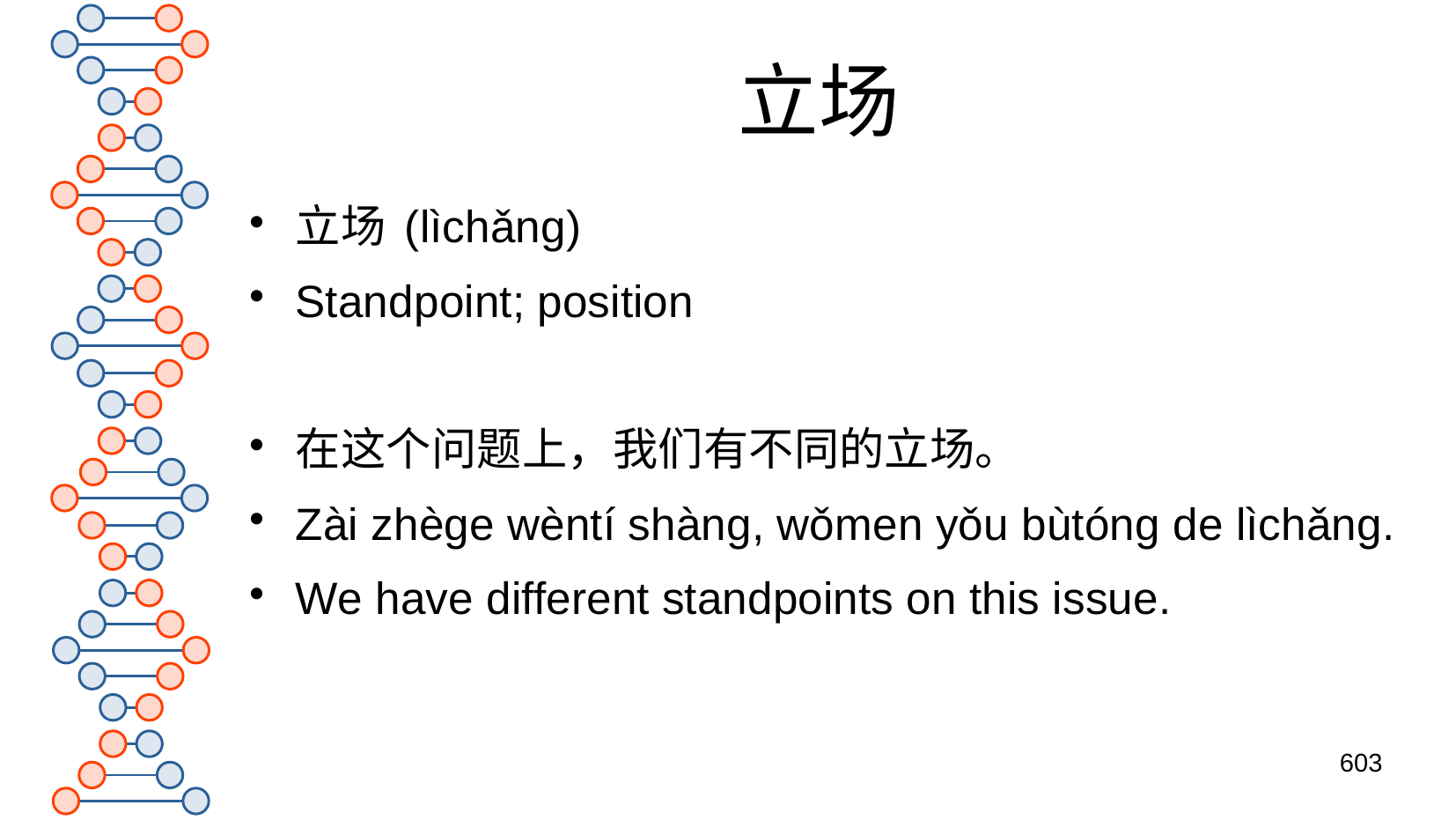

# 立场
立场 (lìchǎng)
Standpoint; position

在这个问题上，我们有不同的立场。
Zài zhège wèntí shàng, wǒmen yǒu bùtóng de lìchǎng.
We have different standpoints on this issue.
603